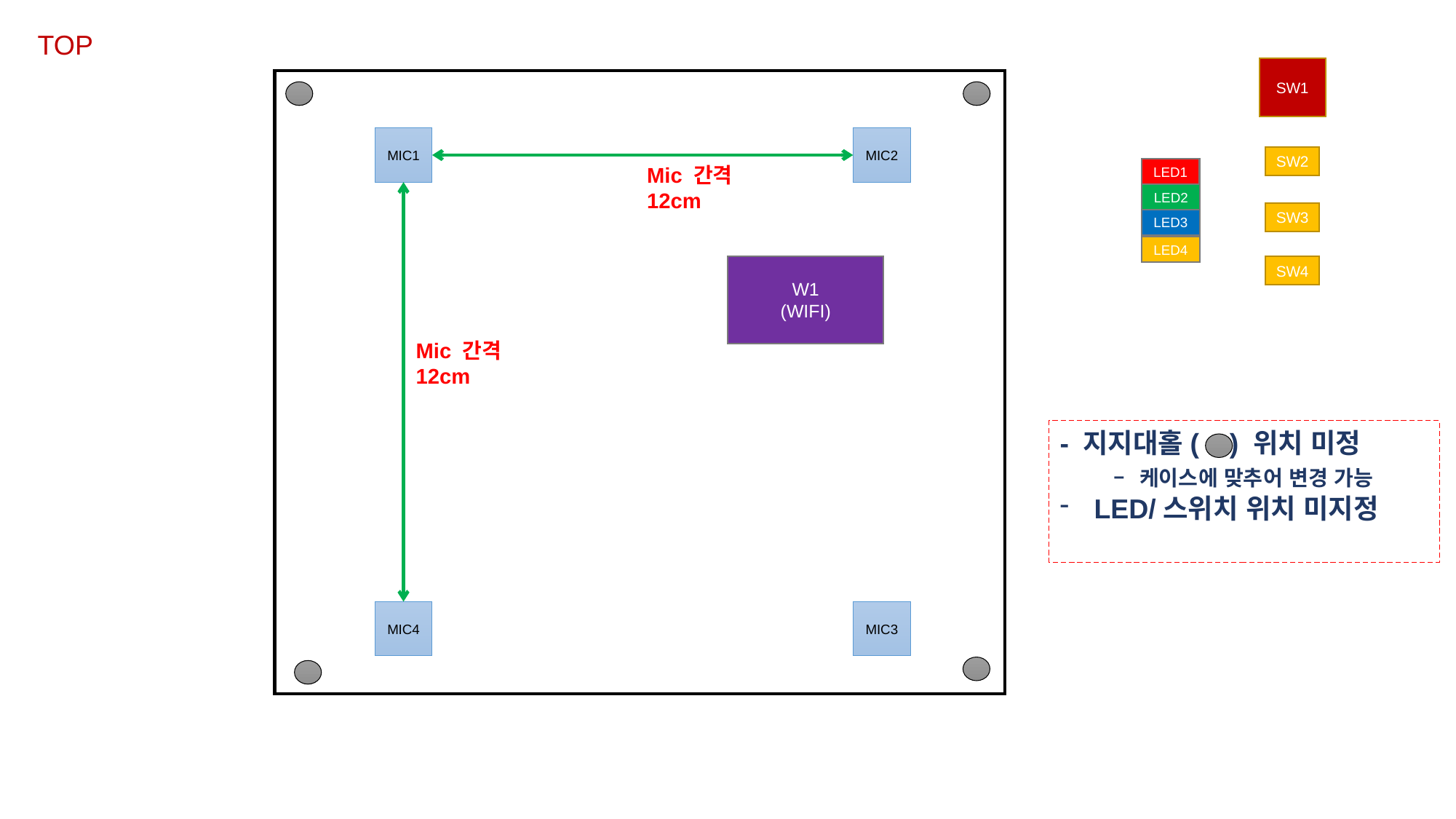

TOP
SW1

MIC2
MIC1
MIC3
MIC4
Mic 간격
12cm
Mic 간격
12cm
SW2
LED1
LED2
SW3
LED3
LED4
W1
(WIFI)
SW4
- 지지대홀(    ) 위치 미정
         – 케이스에 맞추어 변경 가능
LED/스위치 위치 미지정